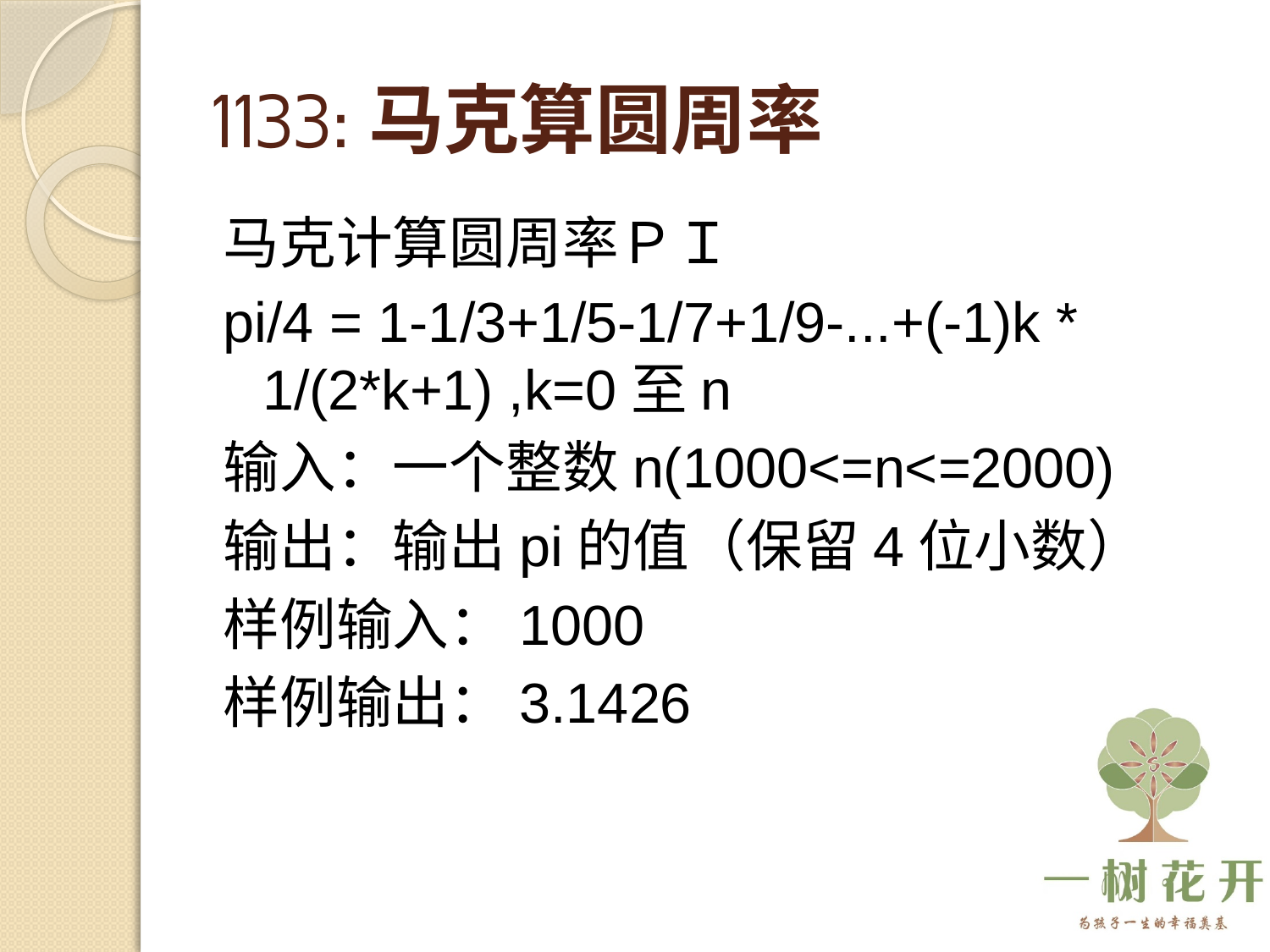

# 1133:马克算圆周率
马克计算圆周率ＰＩ
pi/4 = 1-1/3+1/5-1/7+1/9-...+(-1)k * 1/(2*k+1) ,k=0至n
输入：一个整数n(1000<=n<=2000)
输出：输出pi的值（保留4位小数）
样例输入：1000
样例输出：3.1426